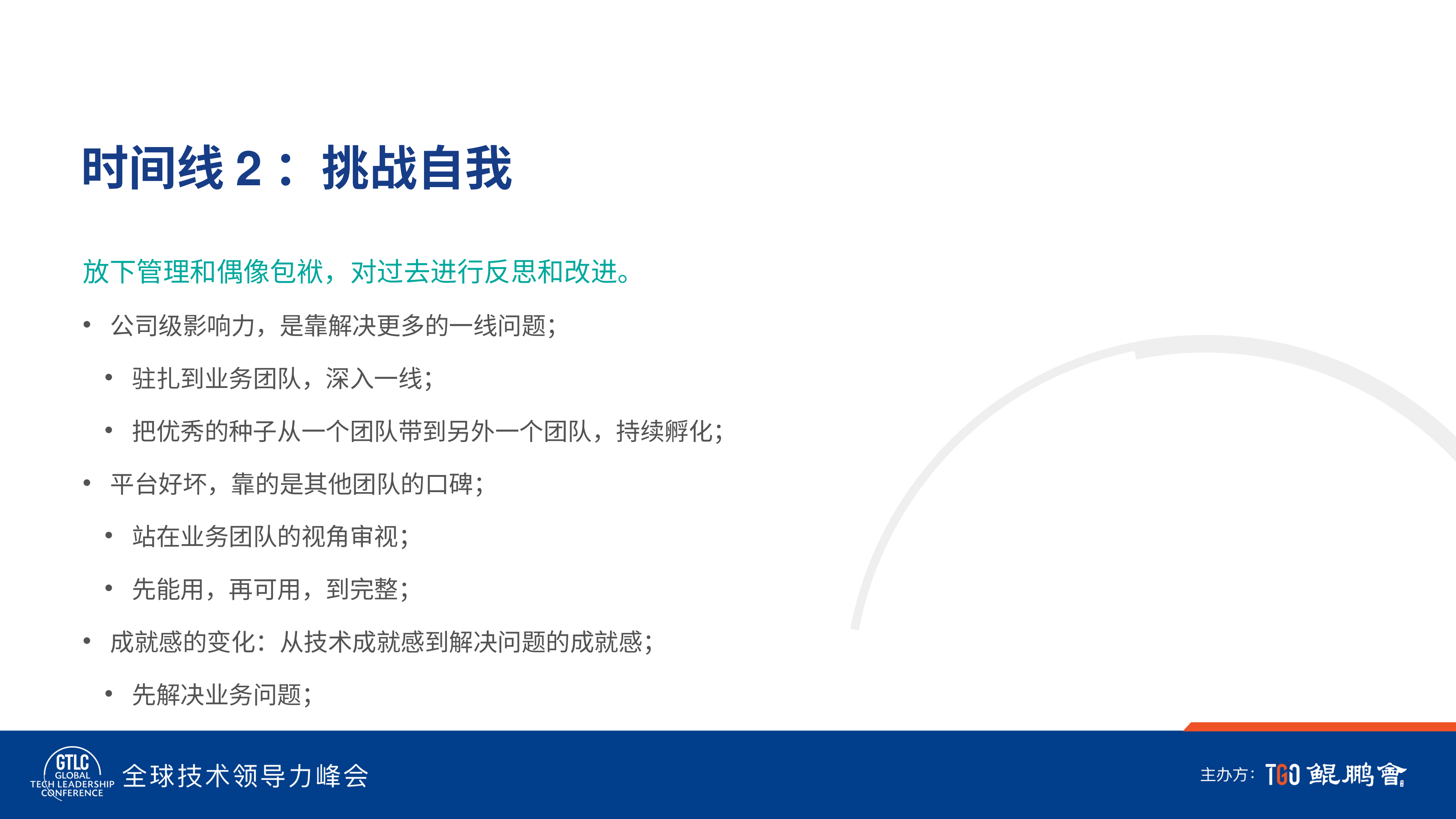

# 时间线2：挑战自我
放下管理和偶像包袱，对过去进行反思和改进。
公司级影响力，是靠解决更多的一线问题；
驻扎到业务团队，深入一线；
把优秀的种子从一个团队带到另外一个团队，持续孵化；
平台好坏，靠的是其他团队的口碑；
站在业务团队的视角审视；
先能用，再可用，到完整；
成就感的变化：从技术成就感到解决问题的成就感；
先解决业务问题；